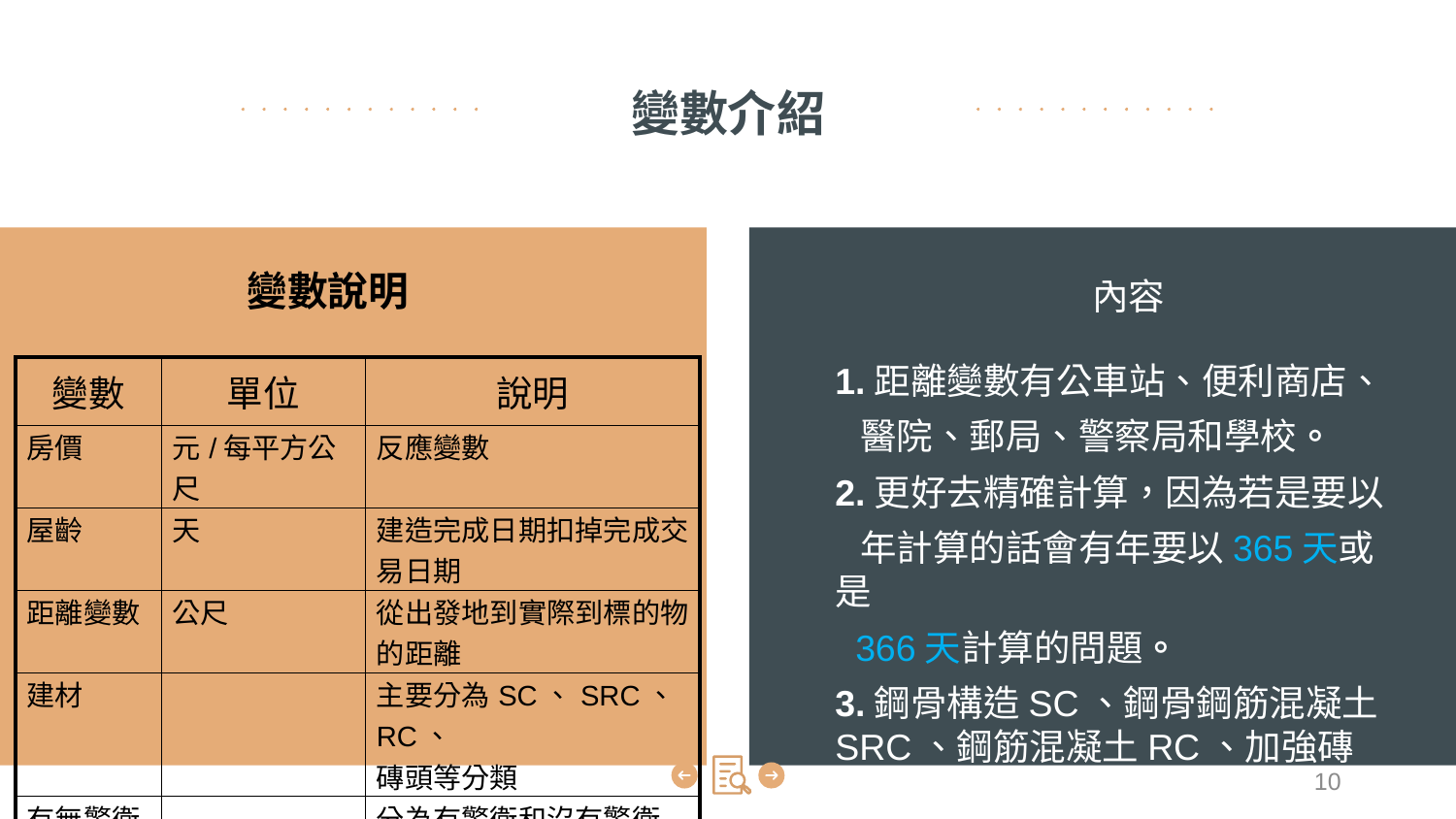

# 變數介紹

內容

變數說明
1.距離變數有公車站、便利商店、
  醫院、郵局、警察局和學校。
2.更好去精確計算，因為若是要以
  年計算的話會有年要以365天或是
  366天計算的問題。
3.鋼骨構造SC、鋼骨鋼筋混凝土    SRC、鋼筋混凝土RC、加強磚造。

| 變數 | 單位 | 說明 |
| --- | --- | --- |
| 房價 | 元/每平方公尺 | 反應變數 |
| 屋齡 | 天 | 建造完成日期扣掉完成交易日期 |
| 距離變數 | 公尺 | 從出發地到實際到標的物的距離 |
| 建材 |  | 主要分為SC、SRC、RC、 磚頭等分類 |
| 有無警衛 |  | 分為有警衛和沒有警衛 |

10